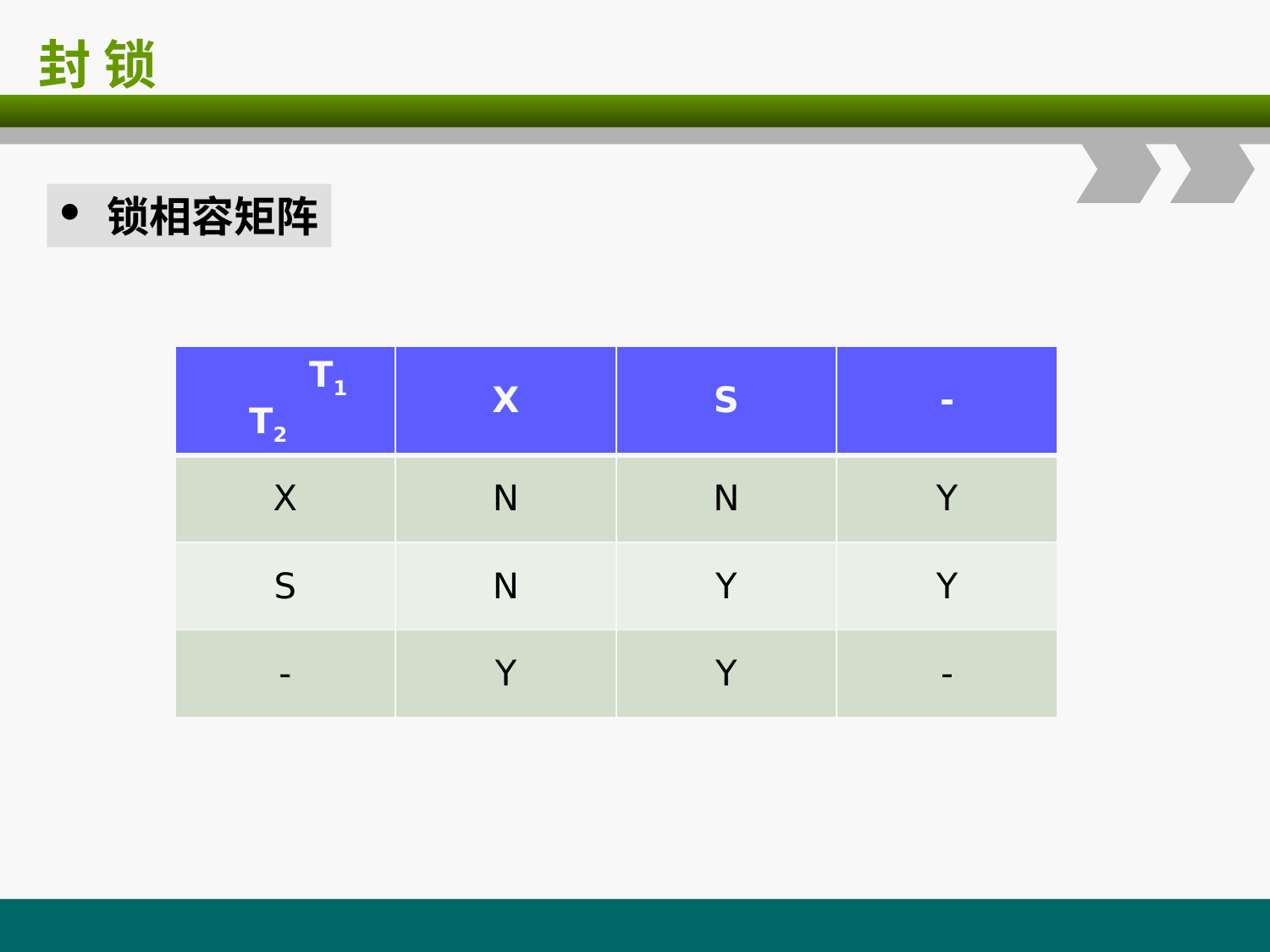

# 封 锁
锁相容矩阵
| T1 T2 | X | S | - |
| --- | --- | --- | --- |
| X | N | N | Y |
| S | N | Y | Y |
| - | Y | Y | - |